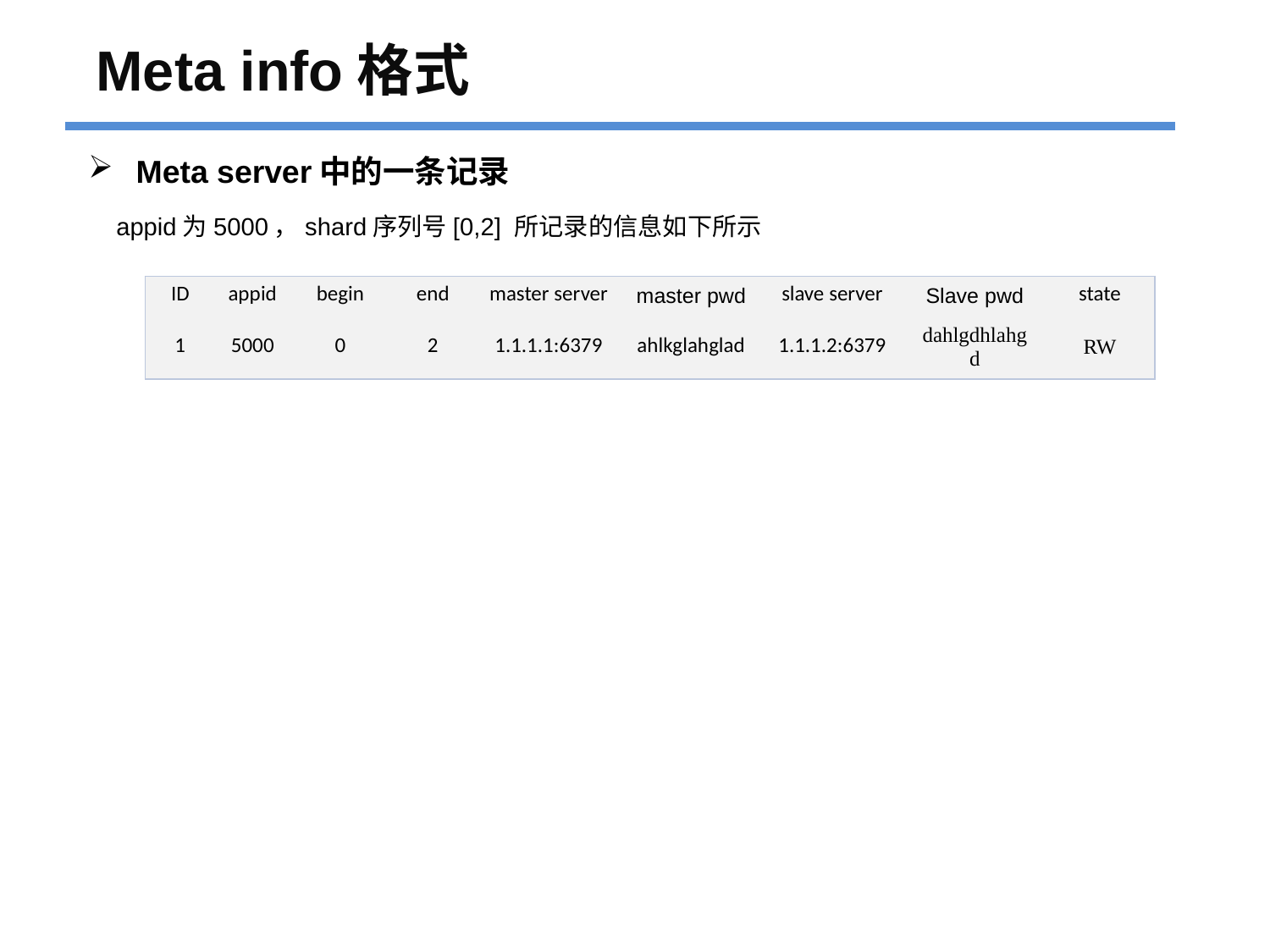

Meta info格式
Meta server中的一条记录
    appid为5000，shard序列号[0,2] 所记录的信息如下所示

| ID | appid | begin | end | master server | master pwd | slave server | Slave pwd | state |
| --- | --- | --- | --- | --- | --- | --- | --- | --- |
| 1 | 5000 | 0 | 2 | 1.1.1.1:6379 | ahlkglahglad | 1.1.1.2:6379 | dahlgdhlahgd | RW |